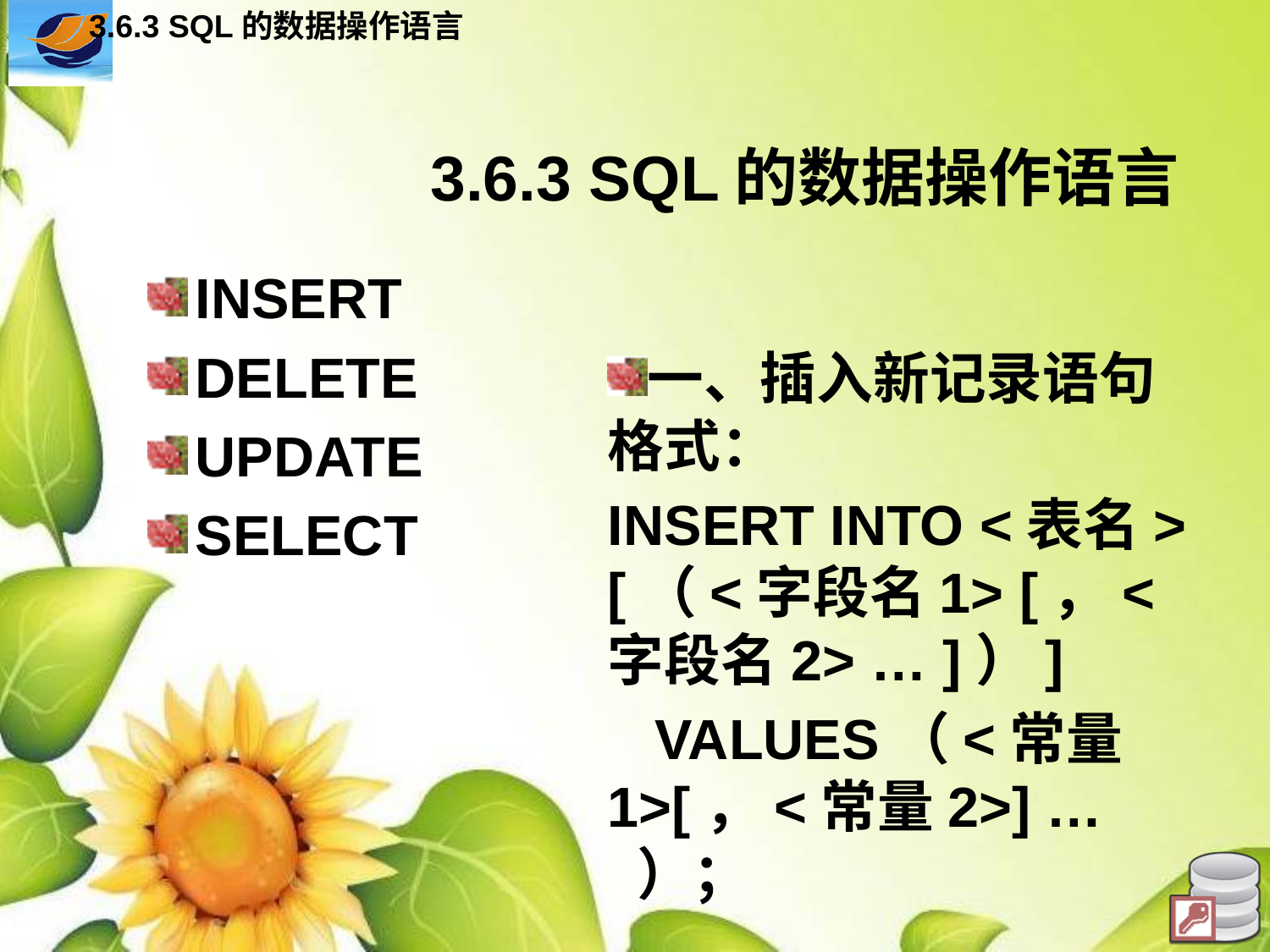

3.6.3 SQL的数据操作语言
# 3.6.3 SQL的数据操作语言
INSERT
DELETE
UPDATE
SELECT
一、插入新记录语句格式：
INSERT INTO <表名> [（<字段名1> [，<字段名2> … ]）]
   VALUES（<常量1>[，<常量2>] … ）；